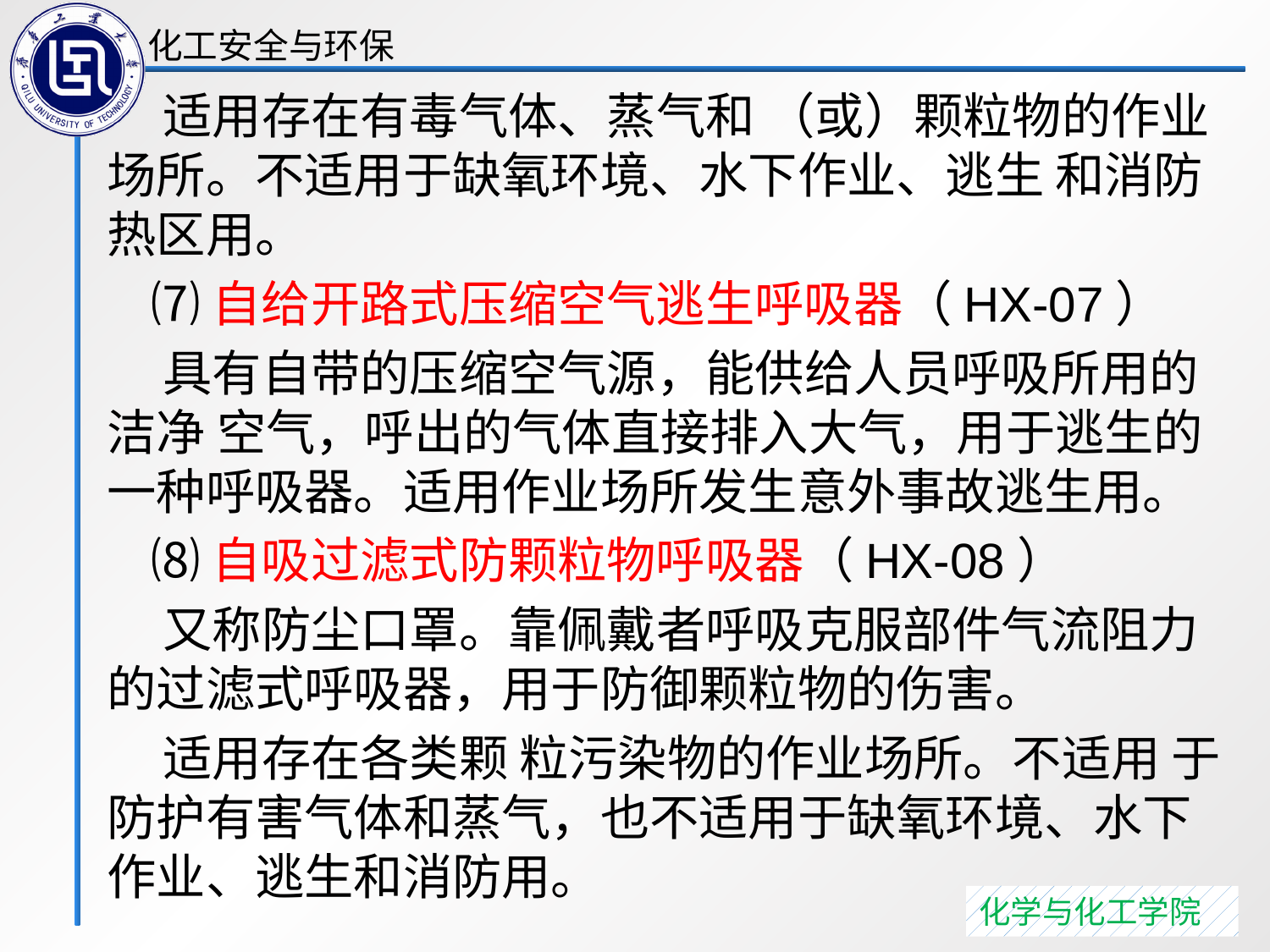

适用存在有毒气体、蒸气和 （或）颗粒物的作业场所。不适用于缺氧环境、水下作业、逃生 和消防热区用。
    ⑺自给开路式压缩空气逃生呼吸器（HX-07）
    具有自带的压缩空气源，能供给人员呼吸所用的洁净 空气，呼出的气体直接排入大气，用于逃生的一种呼吸器。适用作业场所发生意外事故逃生用。
    ⑻自吸过滤式防颗粒物呼吸器（HX-08）
    又称防尘口罩。靠佩戴者呼吸克服部件气流阻力的过滤式呼吸器，用于防御颗粒物的伤害。
    适用存在各类颗 粒污染物的作业场所。不适用 于防护有害气体和蒸气，也不适用于缺氧环境、水下作业、逃生和消防用。